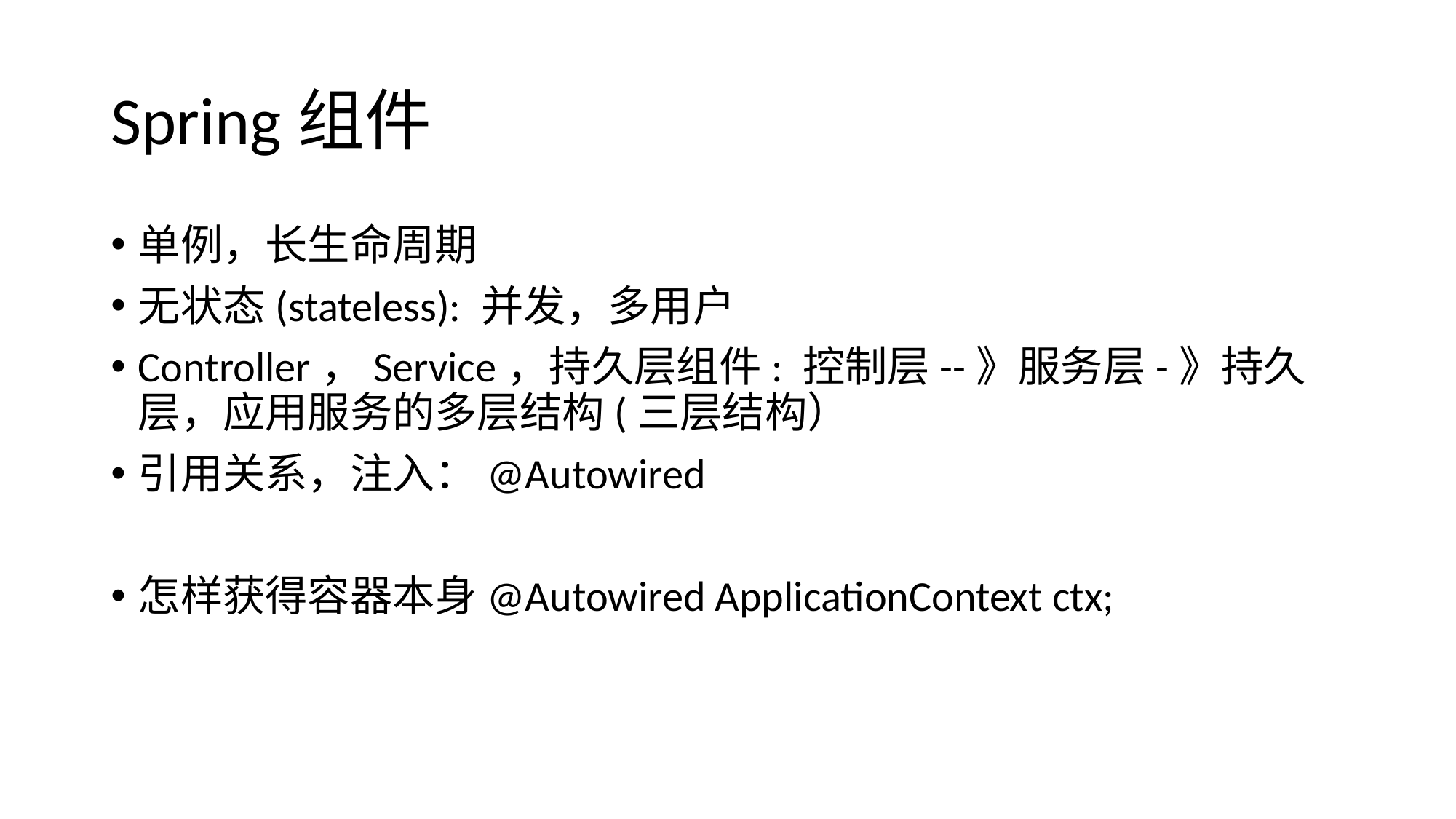

# Spring组件
单例，长生命周期
无状态(stateless): 并发，多用户
Controller，Service，持久层组件: 控制层--》服务层-》持久层，应用服务的多层结构(三层结构）
引用关系，注入：@Autowired

怎样获得容器本身@Autowired ApplicationContext ctx;